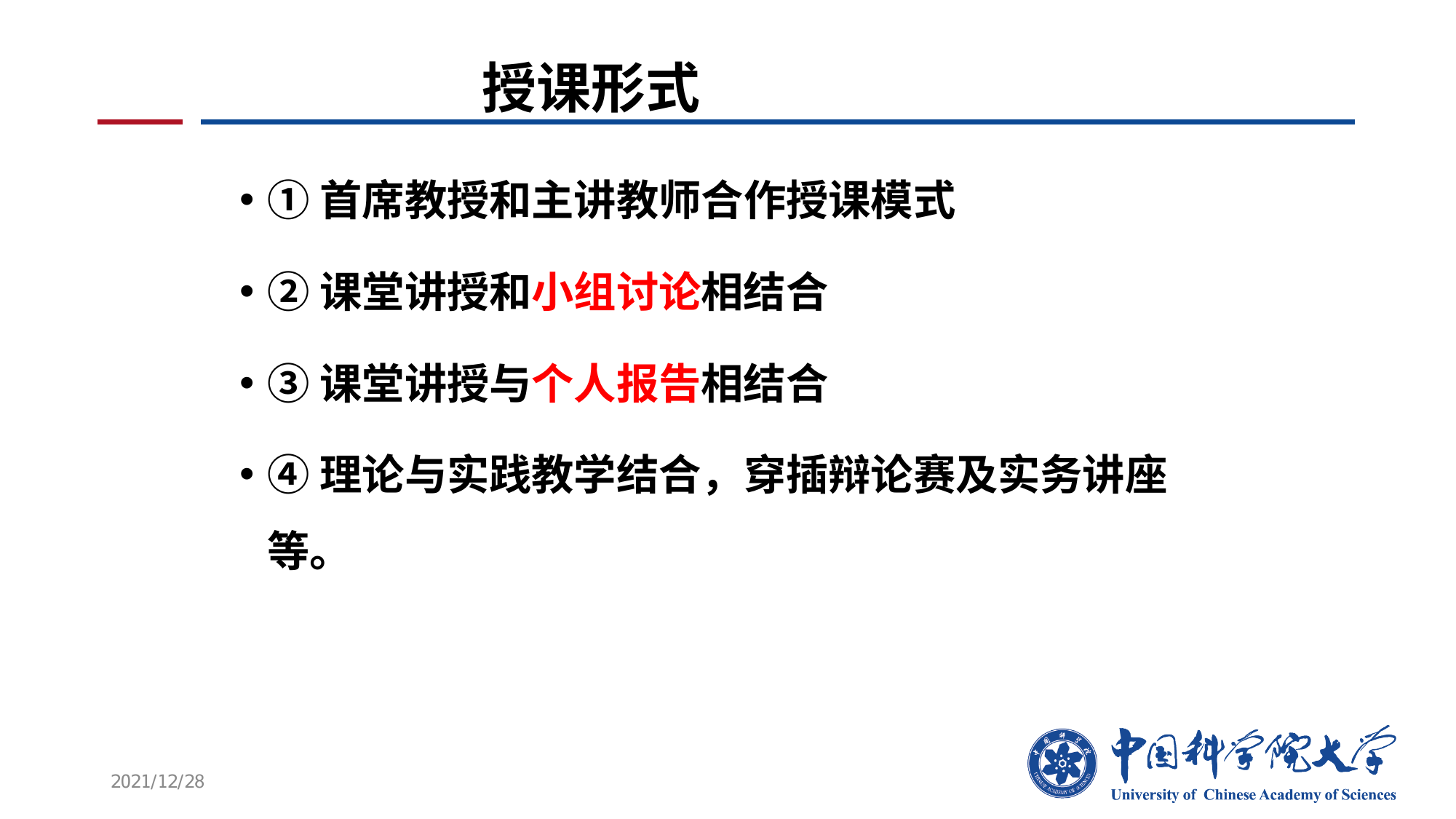

# 授课形式
①首席教授和主讲教师合作授课模式
②课堂讲授和小组讨论相结合
③课堂讲授与个人报告相结合
④理论与实践教学结合，穿插辩论赛及实务讲座等。
2021/12/28